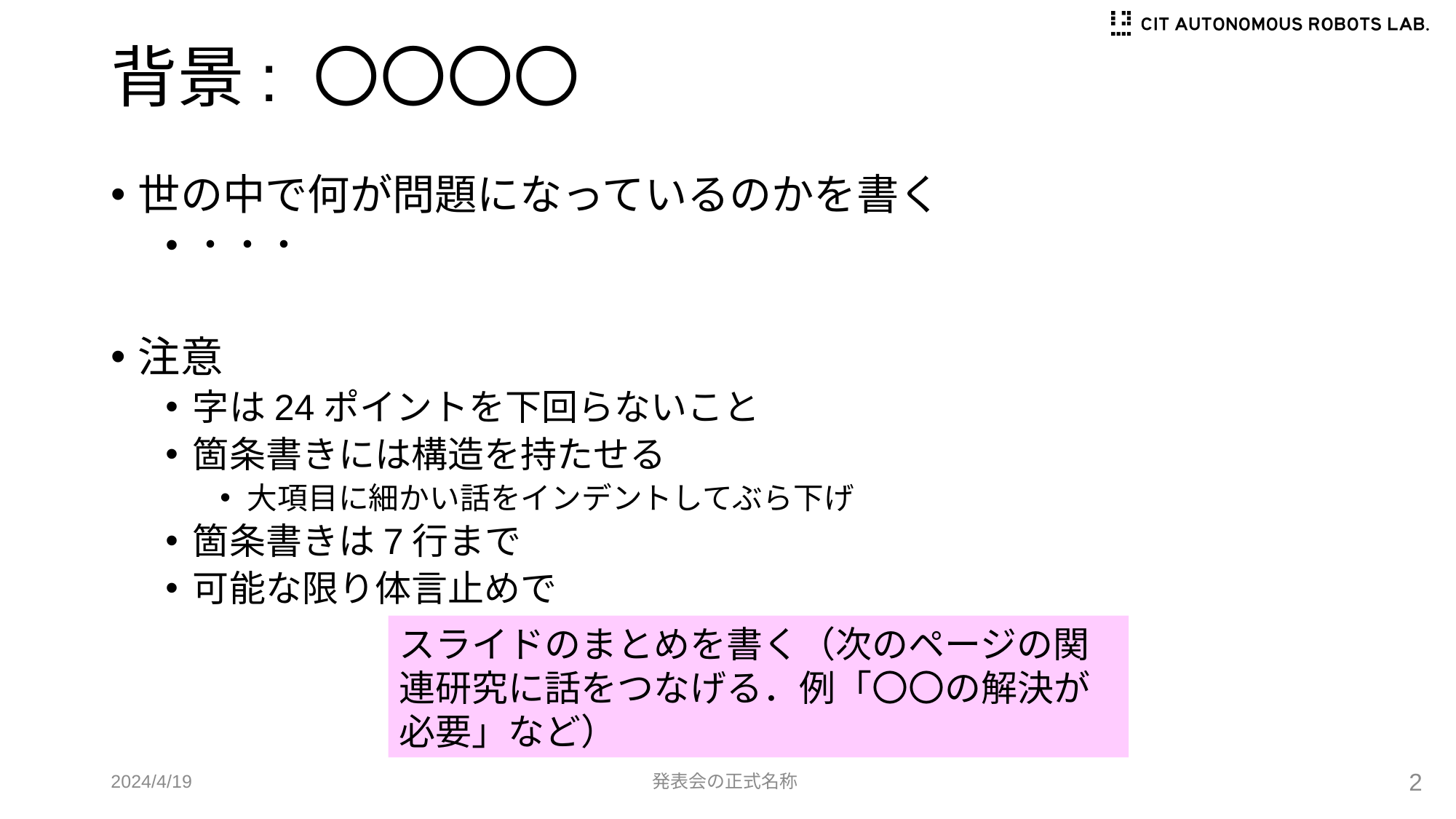

# 背景: 〇〇〇〇
世の中で何が問題になっているのかを書く
・・・

注意
字は24ポイントを下回らないこと
箇条書きには構造を持たせる
大項目に細かい話をインデントしてぶら下げ
箇条書きは7行まで
可能な限り体言止めで
スライドのまとめを書く（次のページの関連研究に話をつなげる．例「〇〇の解決が必要」など）
2
2024/4/19
発表会の正式名称